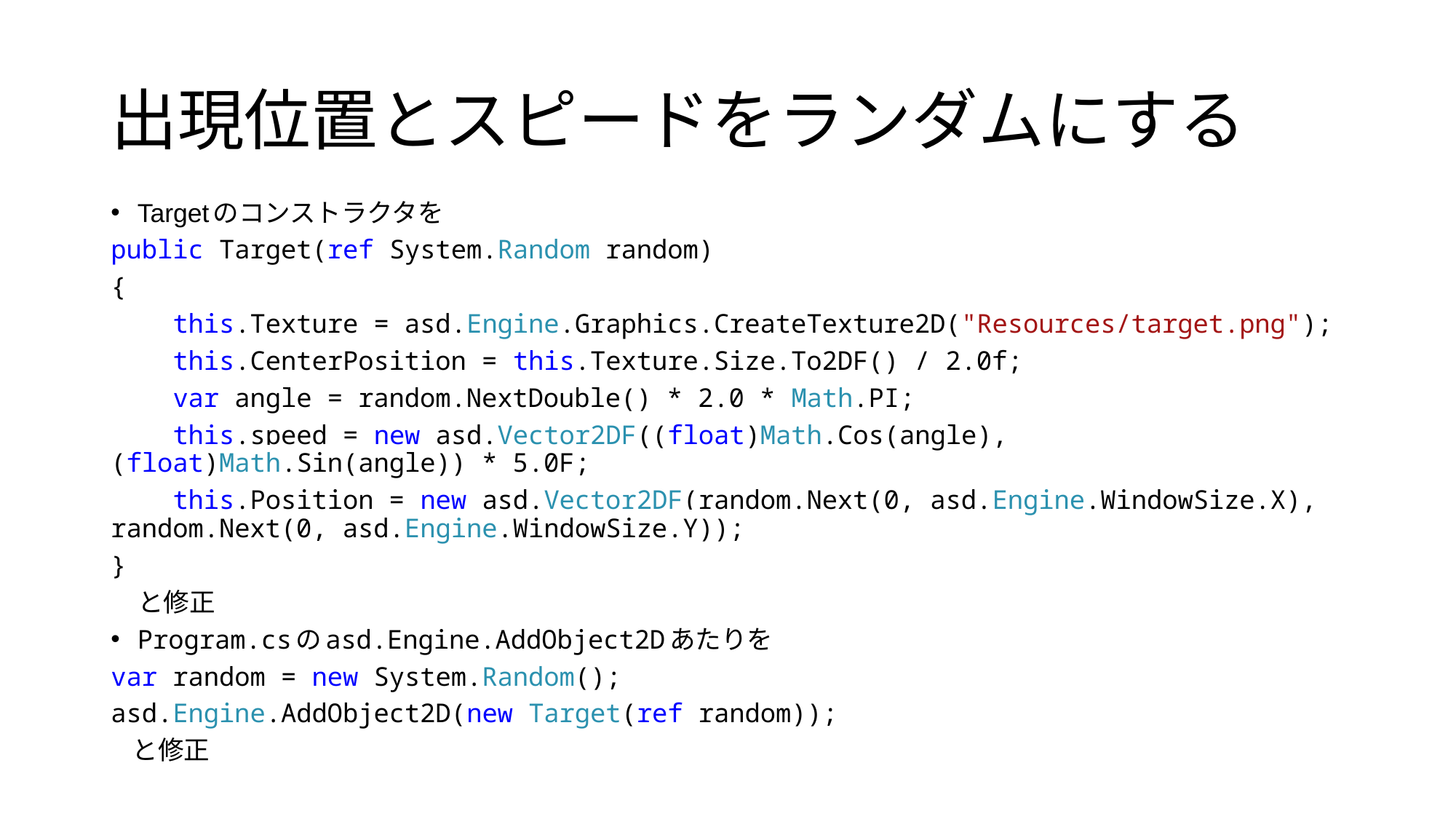

# 出現位置とスピードをランダムにする
Targetのコンストラクタを
public Target(ref System.Random random)
{
    this.Texture = asd.Engine.Graphics.CreateTexture2D("Resources/target.png");
    this.CenterPosition = this.Texture.Size.To2DF() / 2.0f;
    var angle = random.NextDouble() * 2.0 * Math.PI;
    this.speed = new asd.Vector2DF((float)Math.Cos(angle), (float)Math.Sin(angle)) * 5.0F;
    this.Position = new asd.Vector2DF(random.Next(0, asd.Engine.WindowSize.X), random.Next(0, asd.Engine.WindowSize.Y));
}
    と修正
Program.csのasd.Engine.AddObject2Dあたりを
var random = new System.Random();
asd.Engine.AddObject2D(new Target(ref random));
   と修正